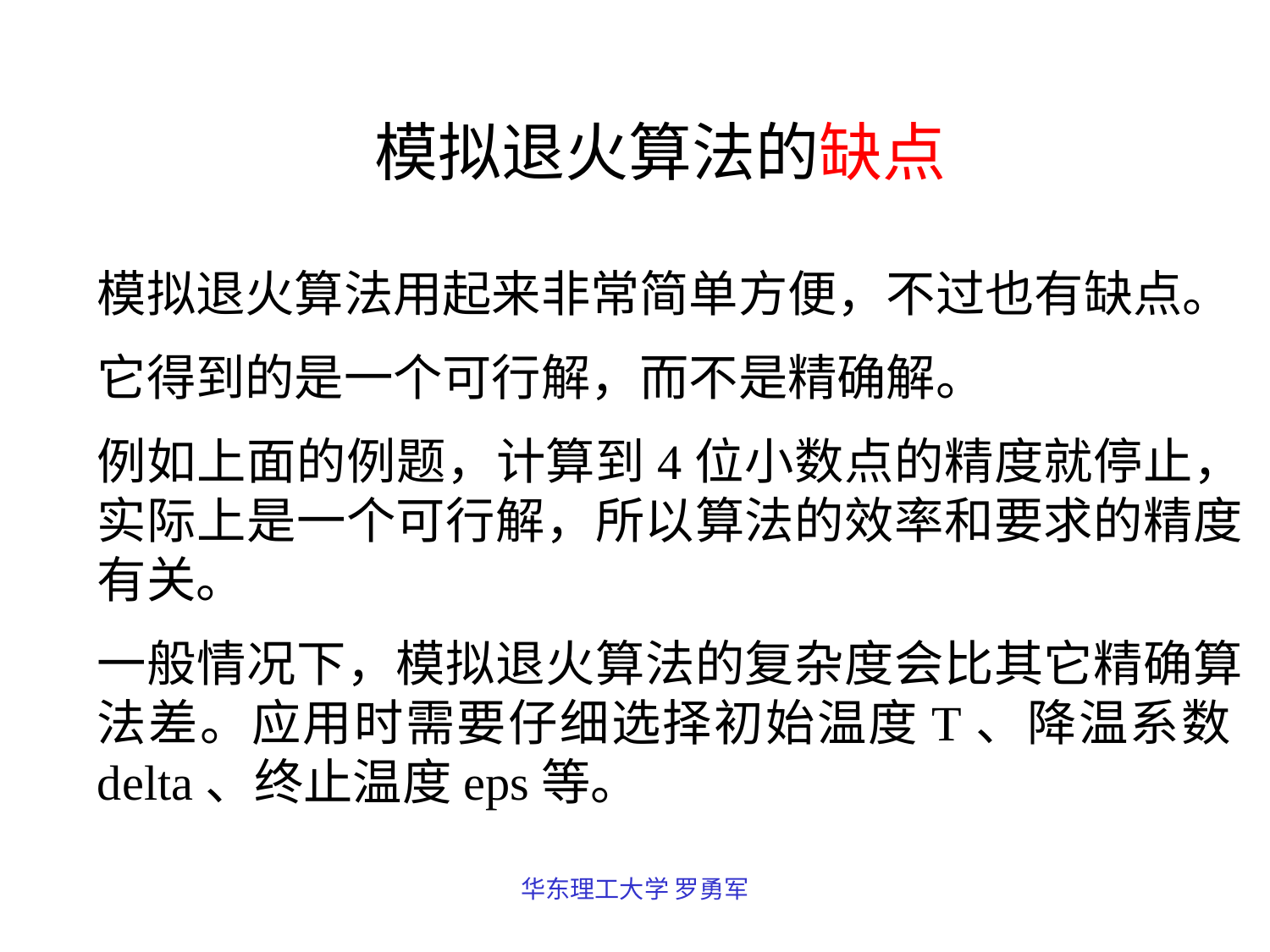

模拟退火算法的缺点
模拟退火算法用起来非常简单方便，不过也有缺点。
它得到的是一个可行解，而不是精确解。
例如上面的例题，计算到4位小数点的精度就停止，实际上是一个可行解，所以算法的效率和要求的精度有关。
一般情况下，模拟退火算法的复杂度会比其它精确算法差。应用时需要仔细选择初始温度T、降温系数delta、终止温度eps等。
华东理工大学 罗勇军